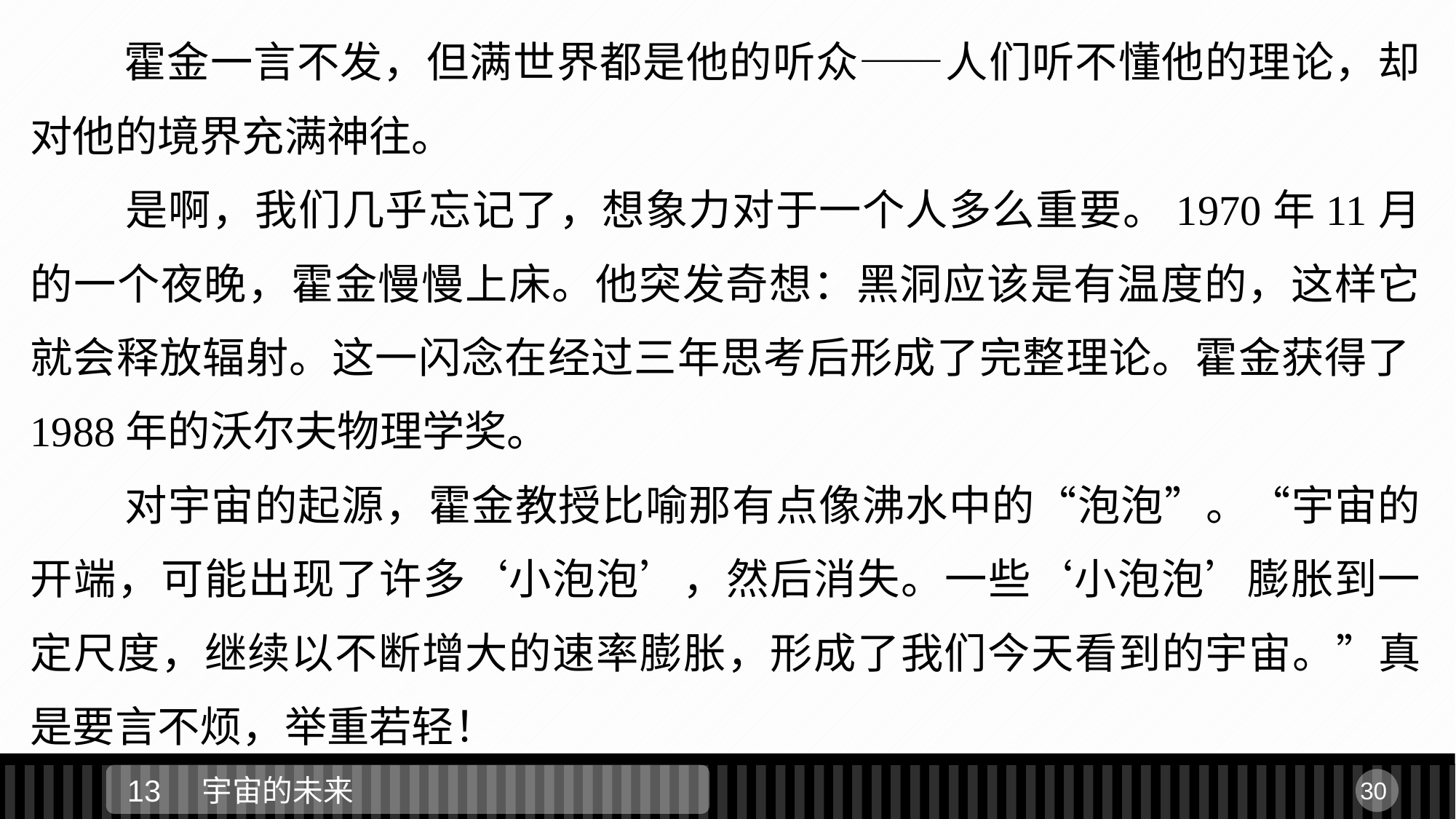

霍金一言不发，但满世界都是他的听众——人们听不懂他的理论，却对他的境界充满神往。
        是啊，我们几乎忘记了，想象力对于一个人多么重要。1970年11月的一个夜晚，霍金慢慢上床。他突发奇想：黑洞应该是有温度的，这样它就会释放辐射。这一闪念在经过三年思考后形成了完整理论。霍金获得了1988年的沃尔夫物理学奖。
        对宇宙的起源，霍金教授比喻那有点像沸水中的“泡泡”。“宇宙的开端，可能出现了许多‘小泡泡’，然后消失。一些‘小泡泡’膨胀到一定尺度，继续以不断增大的速率膨胀，形成了我们今天看到的宇宙。”真是要言不烦，举重若轻！